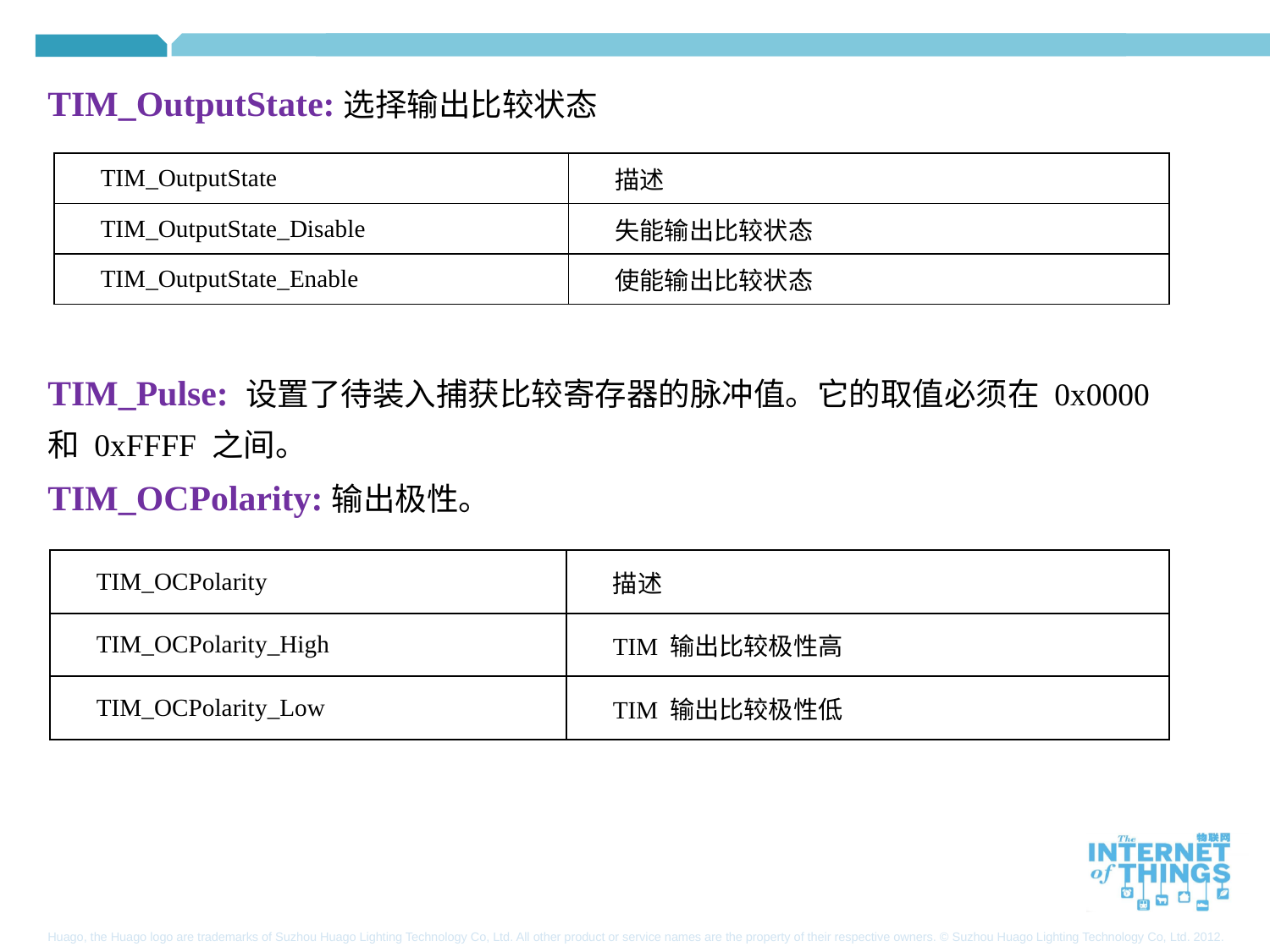

TIM_OutputState:选择输出比较状态
| TIM\_OutputState | 描述 |
| --- | --- |
| TIM\_OutputState\_Disable | 失能输出比较状态 |
| TIM\_OutputState\_Enable | 使能输出比较状态 |
TIM_Pulse: 设置了待装入捕获比较寄存器的脉冲值。它的取值必须在 0x0000 和 0xFFFF 之间。
TIM_OCPolarity:输出极性。
| TIM\_OCPolarity | 描述 |
| --- | --- |
| TIM\_OCPolarity\_High | TIM 输出比较极性高 |
| TIM\_OCPolarity\_Low | TIM 输出比较极性低 |